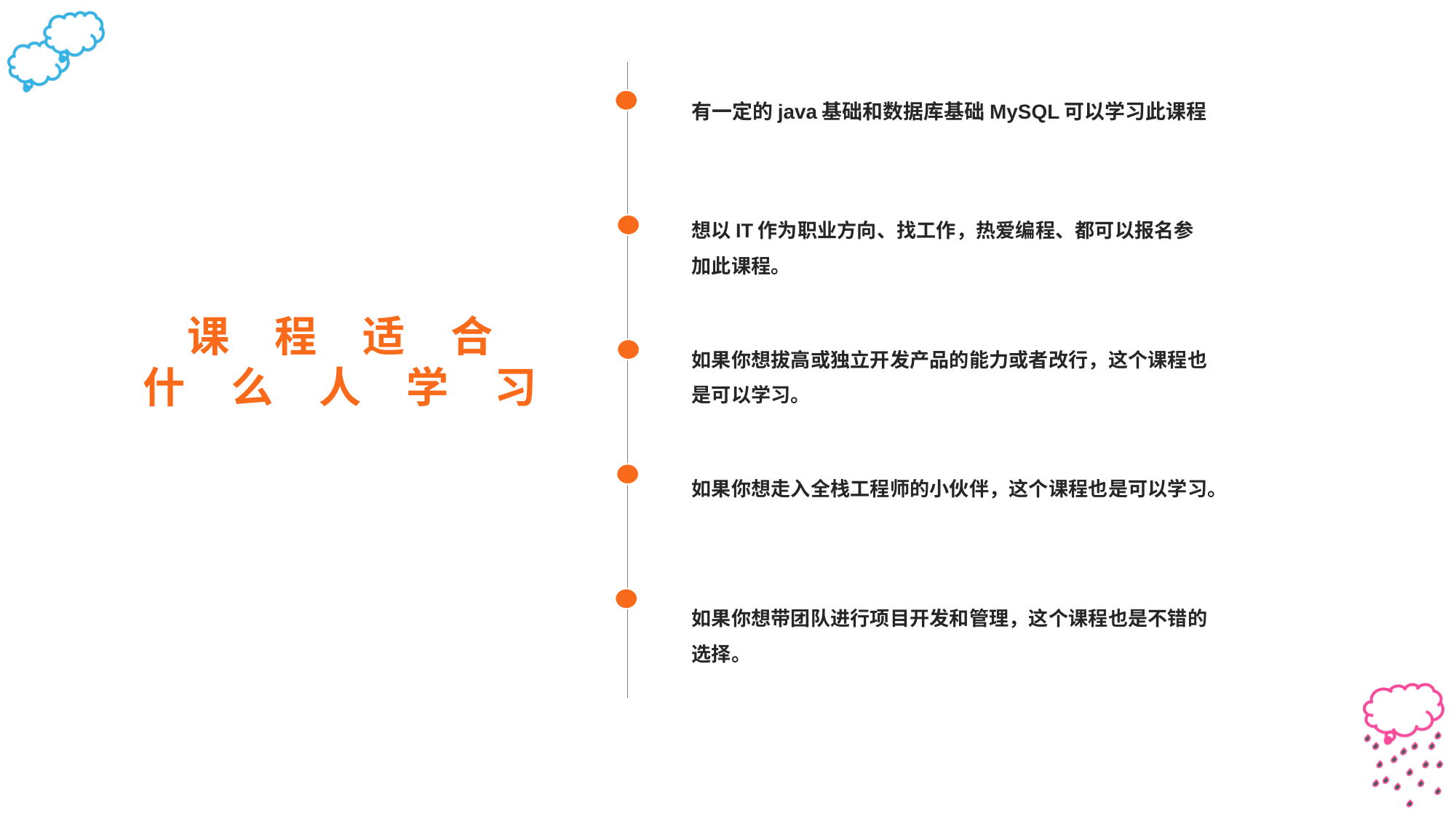

有一定的java基础和数据库基础MySQL可以学习此课程

课程适合
什么人学习
想以IT作为职业方向、找工作，热爱编程、都可以报名参加此课程。

如果你想拔高或独立开发产品的能力或者改行，这个课程也是可以学习。

如果你想走入全栈工程师的小伙伴，这个课程也是可以学习。

如果你想带团队进行项目开发和管理，这个课程也是不错的选择。